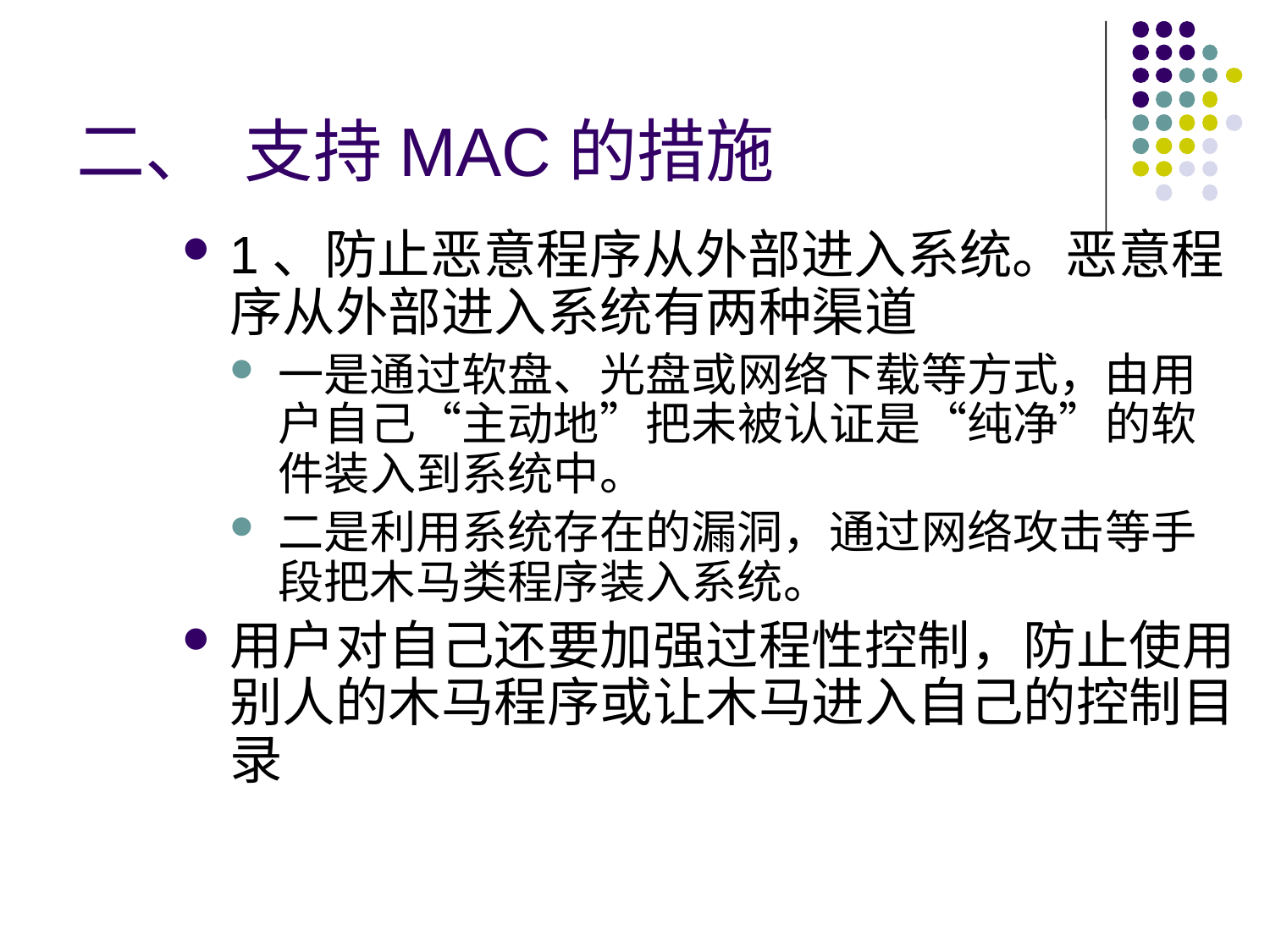

# 二、  支持MAC的措施
1、防止恶意程序从外部进入系统。恶意程序从外部进入系统有两种渠道
一是通过软盘、光盘或网络下载等方式，由用户自己“主动地”把未被认证是“纯净”的软件装入到系统中。
二是利用系统存在的漏洞，通过网络攻击等手段把木马类程序装入系统。
用户对自己还要加强过程性控制，防止使用别人的木马程序或让木马进入自己的控制目录